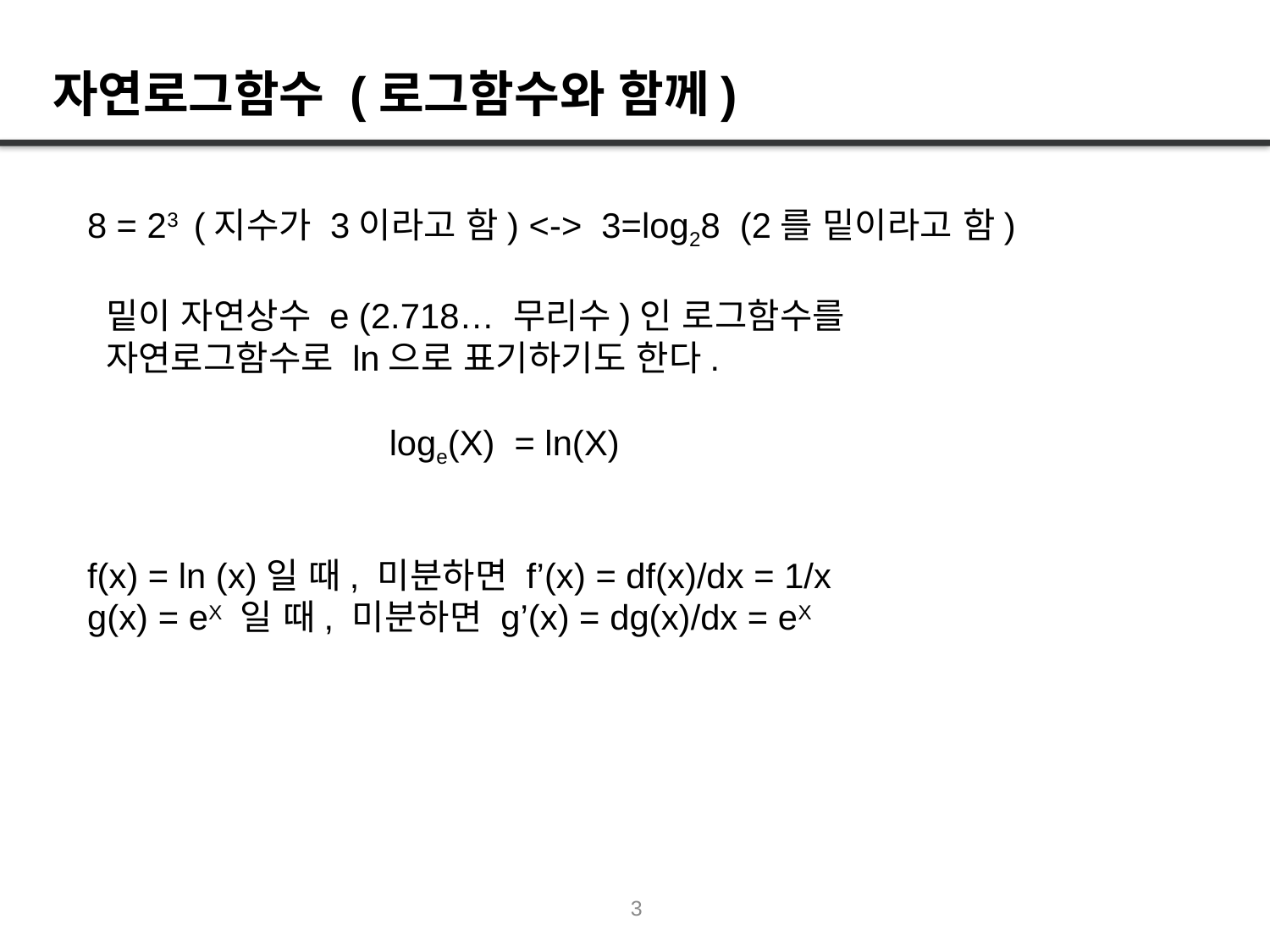

자연로그함수 (로그함수와 함께)

8 = 23  (지수가 3이라고 함) <->  3=log28  (2를 밑이라고 함)

 밑이 자연상수 e (2.718… 무리수)인 로그함수를
 자연로그함수로 ln으로 표기하기도 한다.

                               loge(X)  = ln(X)

f(x) = ln (x)일 때, 미분하면 f’(x) = df(x)/dx = 1/x
g(x) = eX 일 때, 미분하면 g’(x) = dg(x)/dx = eX

3